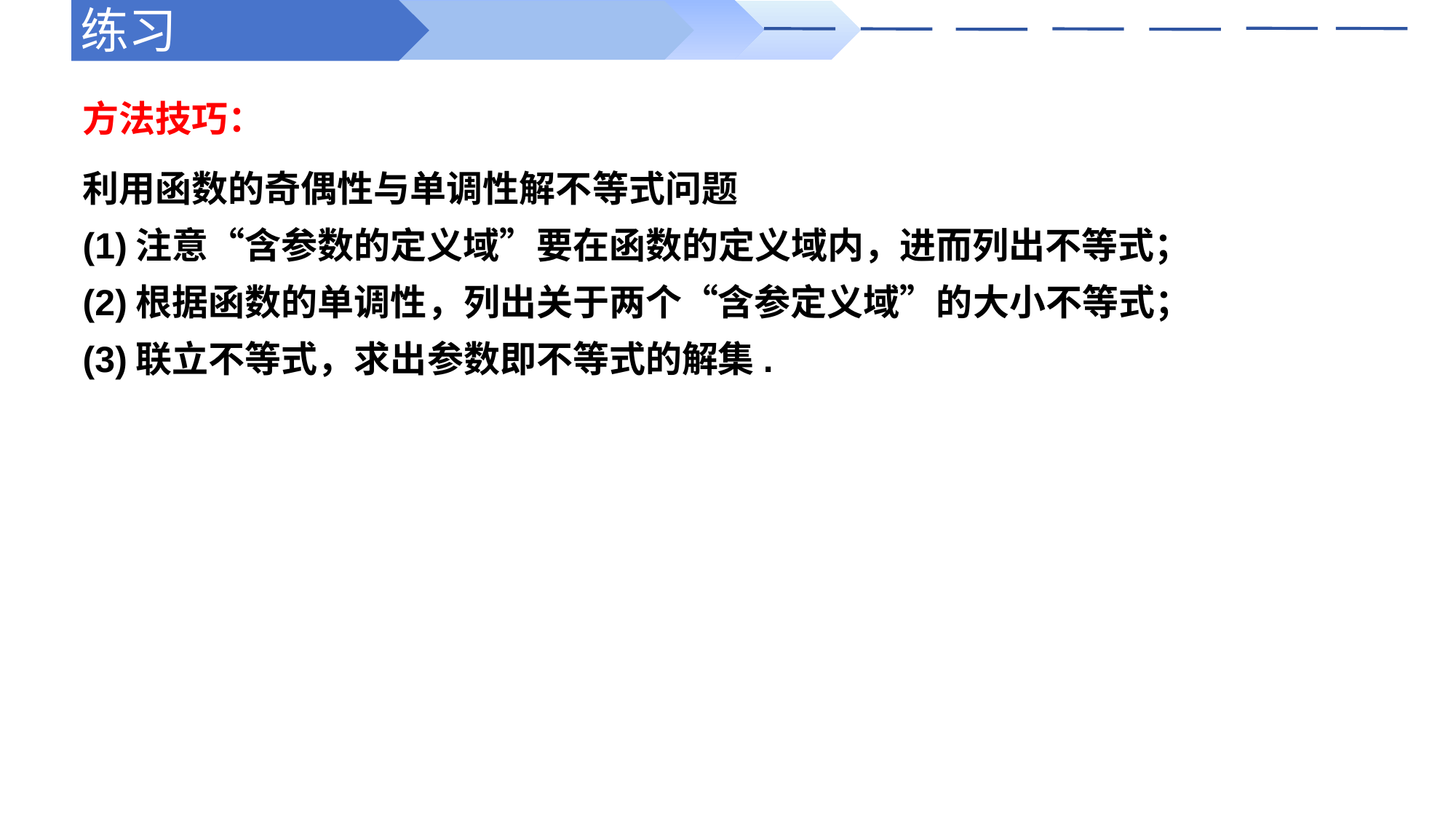

练习

方法技巧：
利用函数的奇偶性与单调性解不等式问题
(1)注意“含参数的定义域”要在函数的定义域内，进而列出不等式；
(2)根据函数的单调性，列出关于两个“含参定义域”的大小不等式；
(3)联立不等式，求出参数即不等式的解集.